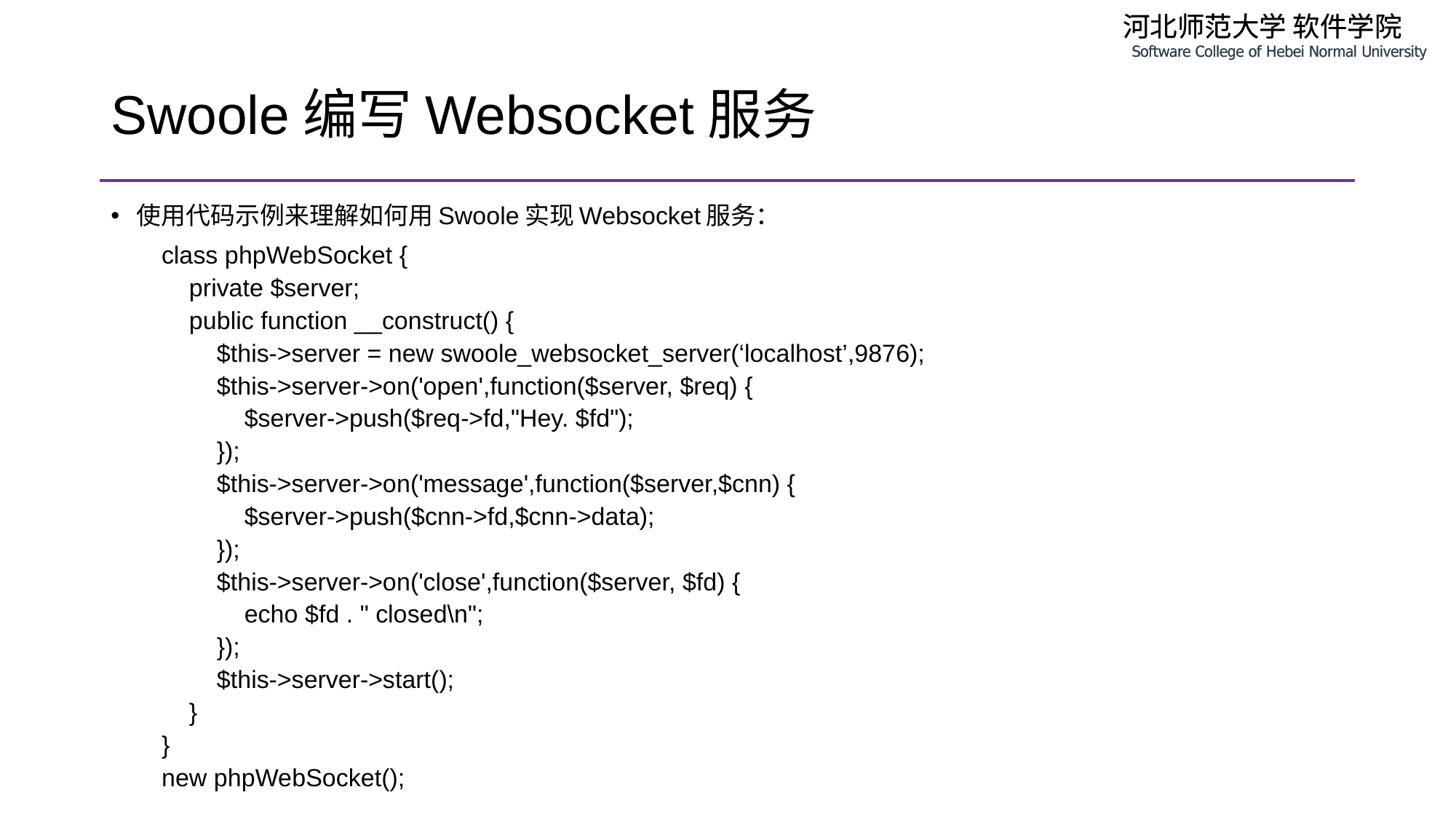

# Swoole编写Websocket服务
使用代码示例来理解如何用Swoole实现Websocket服务：
class phpWebSocket {
    private $server;
    public function __construct() {
        $this->server = new swoole_websocket_server(‘localhost’,9876);
        $this->server->on('open',function($server, $req) {
            $server->push($req->fd,"Hey. $fd");
        });
        $this->server->on('message',function($server,$cnn) {
            $server->push($cnn->fd,$cnn->data);
        });
        $this->server->on('close',function($server, $fd) {
            echo $fd . " closed\n";
        });
        $this->server->start();
    }
}
new phpWebSocket();